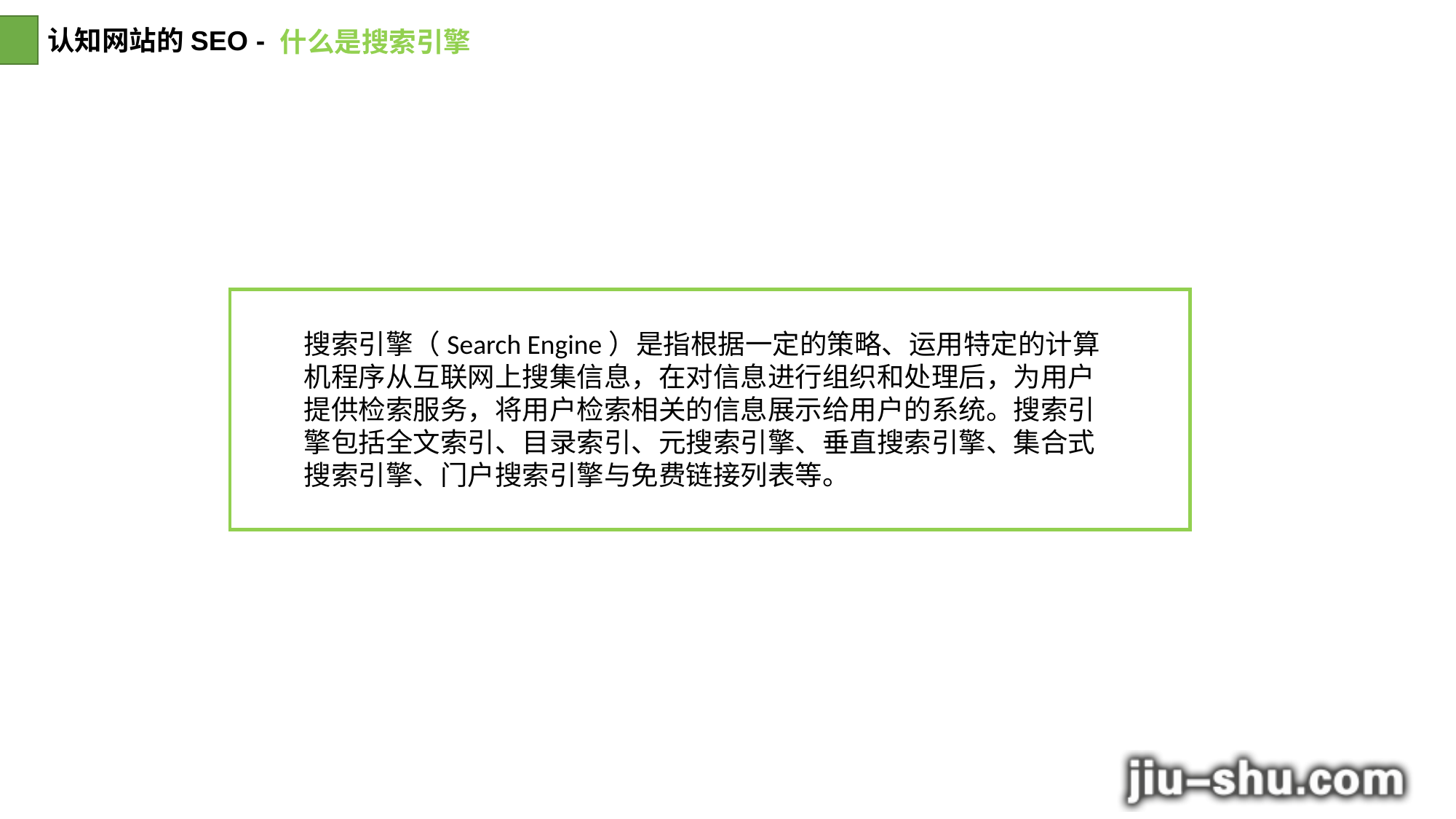

什么是搜索引擎

搜索引擎（Search Engine）是指根据一定的策略、运用特定的计算机程序从互联网上搜集信息，在对信息进行组织和处理后，为用户提供检索服务，将用户检索相关的信息展示给用户的系统。搜索引擎包括全文索引、目录索引、元搜索引擎、垂直搜索引擎、集合式搜索引擎、门户搜索引擎与免费链接列表等。